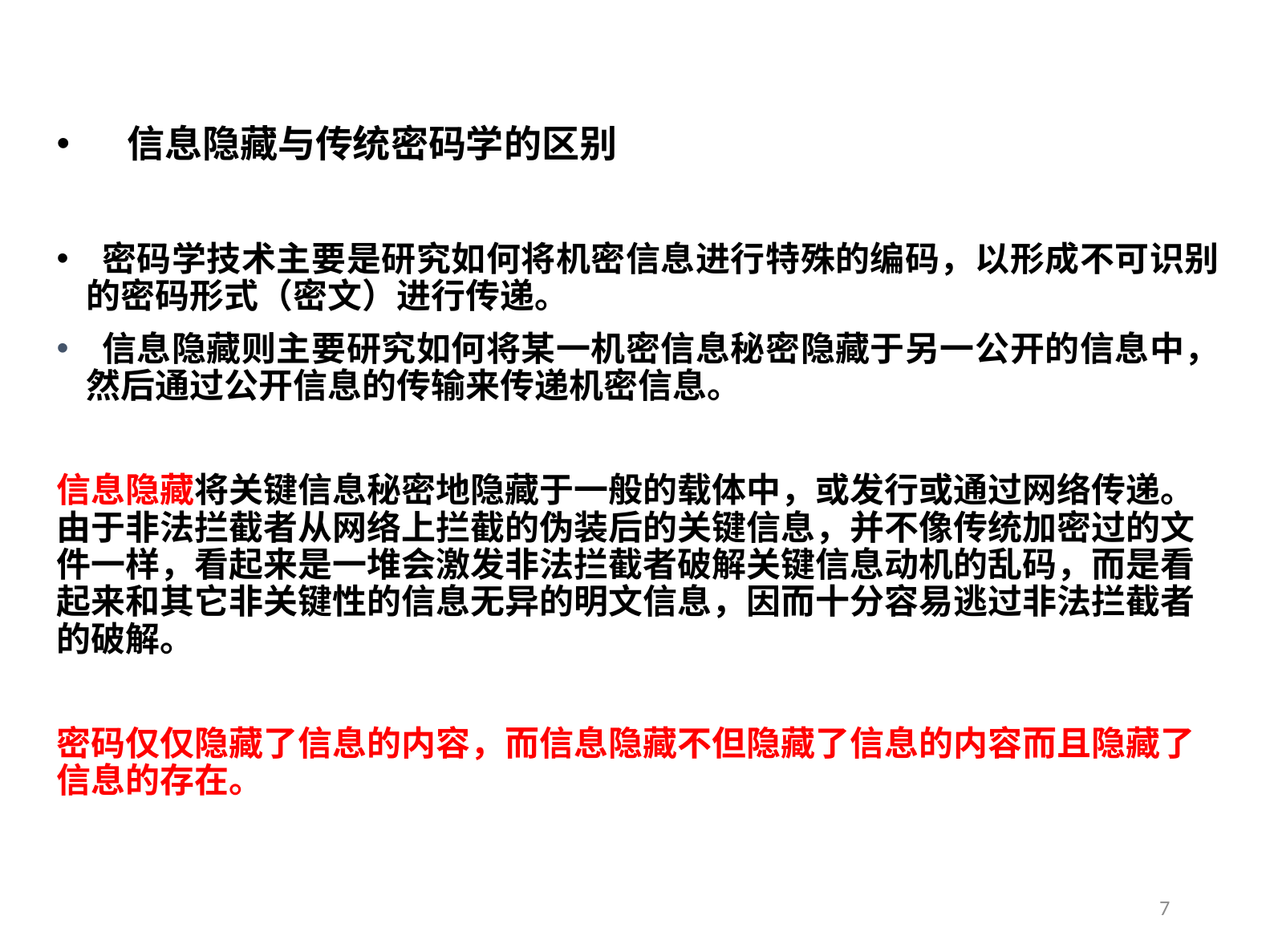

信息隐藏与传统密码学的区别

 密码学技术主要是研究如何将机密信息进行特殊的编码，以形成不可识别的密码形式（密文）进行传递。
 信息隐藏则主要研究如何将某一机密信息秘密隐藏于另一公开的信息中，然后通过公开信息的传输来传递机密信息。

信息隐藏将关键信息秘密地隐藏于一般的载体中，或发行或通过网络传递。由于非法拦截者从网络上拦截的伪装后的关键信息，并不像传统加密过的文件一样，看起来是一堆会激发非法拦截者破解关键信息动机的乱码，而是看起来和其它非关键性的信息无异的明文信息，因而十分容易逃过非法拦截者的破解。

密码仅仅隐藏了信息的内容，而信息隐藏不但隐藏了信息的内容而且隐藏了信息的存在。
7